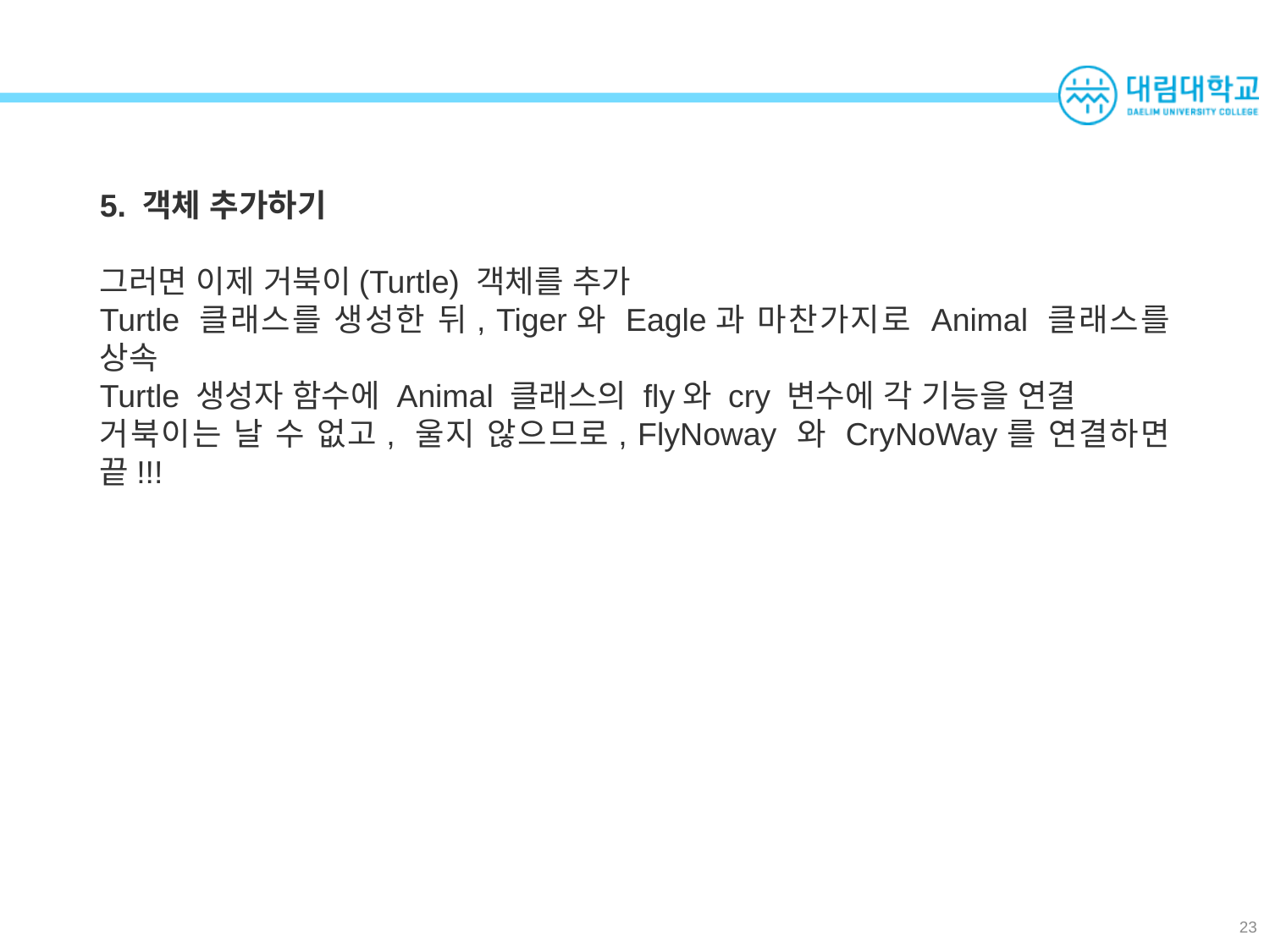

#

5. 객체 추가하기
그러면 이제 거북이(Turtle) 객체를 추가
Turtle 클래스를 생성한 뒤, Tiger와 Eagle과 마찬가지로 Animal 클래스를 상속
Turtle 생성자 함수에 Animal 클래스의 fly와 cry 변수에 각 기능을 연결
거북이는 날 수 없고, 울지 않으므로, FlyNoway 와 CryNoWay를 연결하면 끝!!!
23